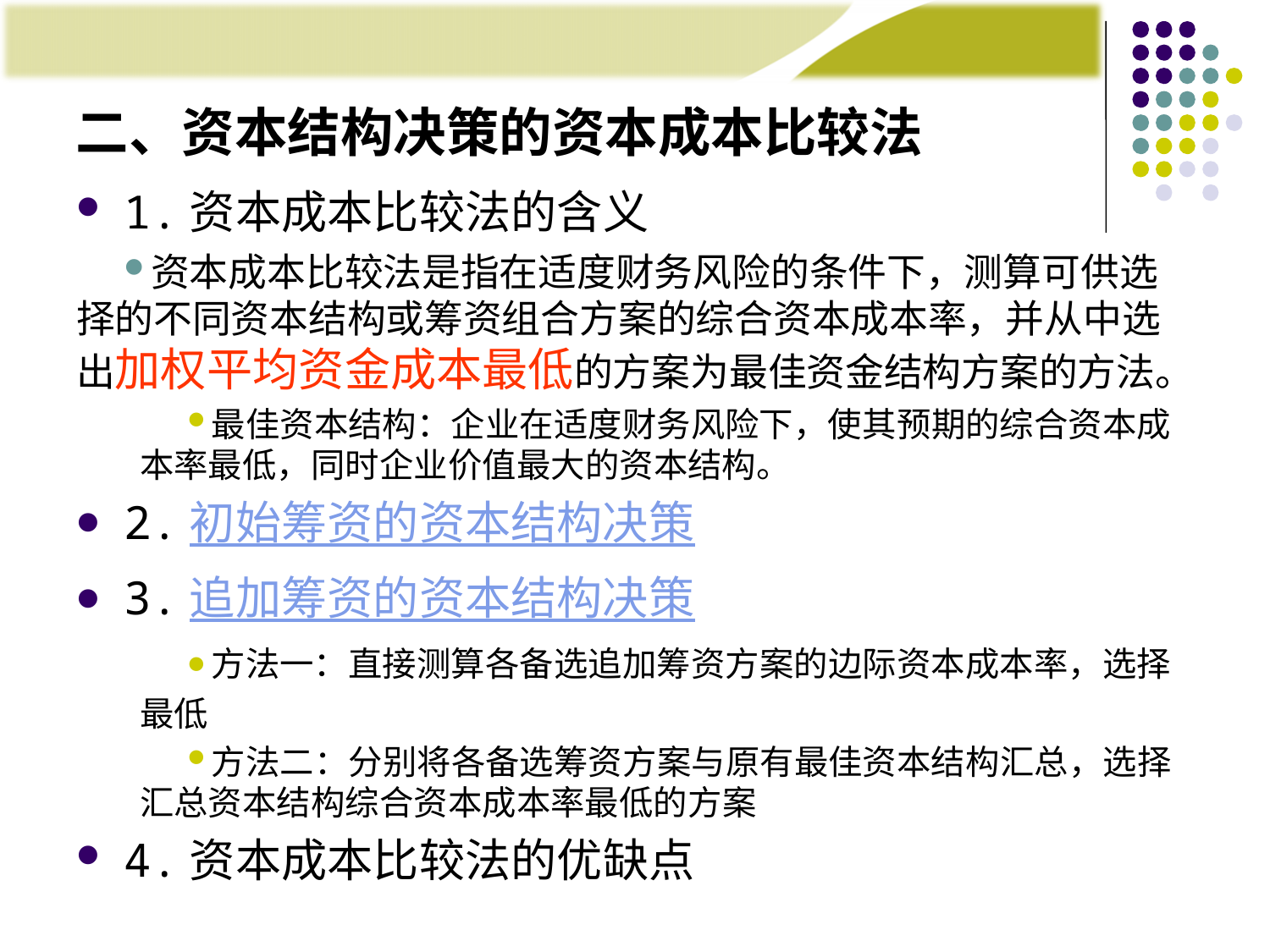

# 二、资本结构决策的资本成本比较法
1.资本成本比较法的含义
资本成本比较法是指在适度财务风险的条件下，测算可供选择的不同资本结构或筹资组合方案的综合资本成本率，并从中选出加权平均资金成本最低的方案为最佳资金结构方案的方法。
最佳资本结构：企业在适度财务风险下，使其预期的综合资本成本率最低，同时企业价值最大的资本结构。
2.初始筹资的资本结构决策
3.追加筹资的资本结构决策
方法一：直接测算各备选追加筹资方案的边际资本成本率，选择最低
方法二：分别将各备选筹资方案与原有最佳资本结构汇总，选择汇总资本结构综合资本成本率最低的方案
4.资本成本比较法的优缺点